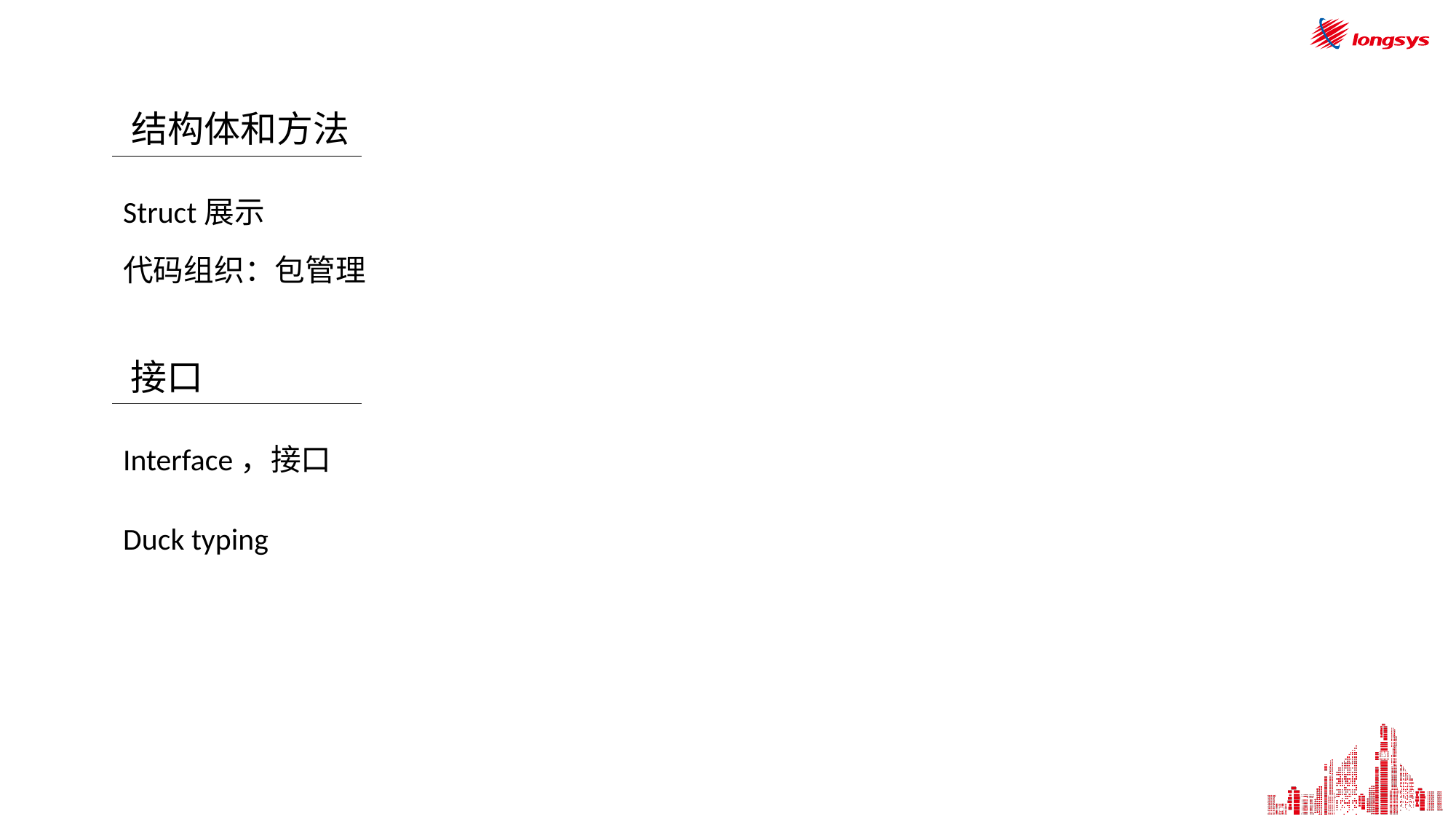

结构体和方法
Struct展示
代码组织：包管理
接口
Interface，接口
Duck typing